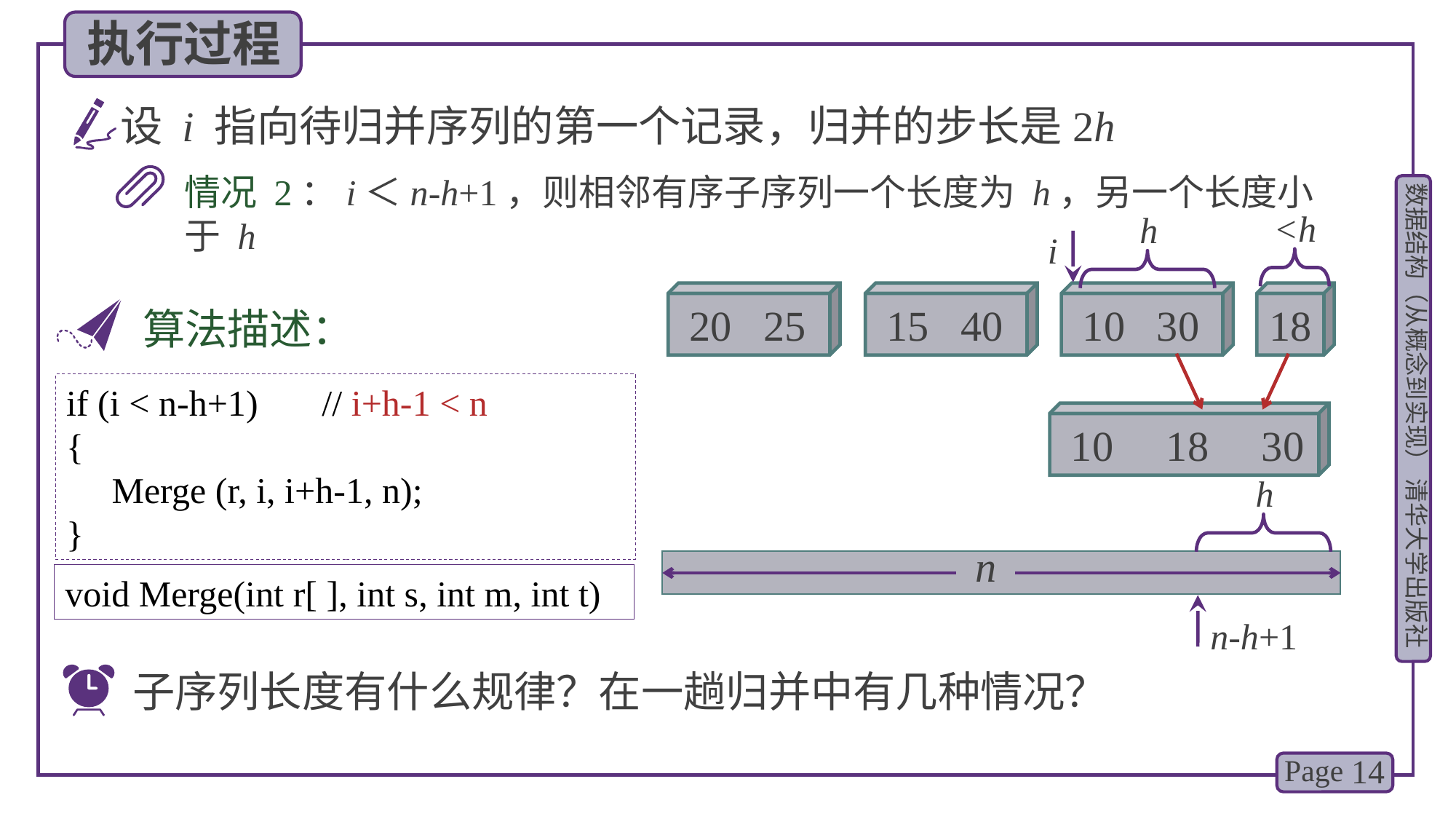

执行过程

设 i 指向待归并序列的第一个记录，归并的步长是2h

情况 2：i＜n-h+1，则相邻有序子序列一个长度为 h，另一个长度小于 h

<h

h
i

 20   25
 15   40
 10   30
18
算法描述：

if (i < n-h+1)       // i+h-1 < n
{
     Merge (r, i, i+h-1, n);
}
 10     18     30

h

n
void Merge(int r[ ], int s, int m, int t)

n-h+1
子序列长度有什么规律？在一趟归并中有几种情况？